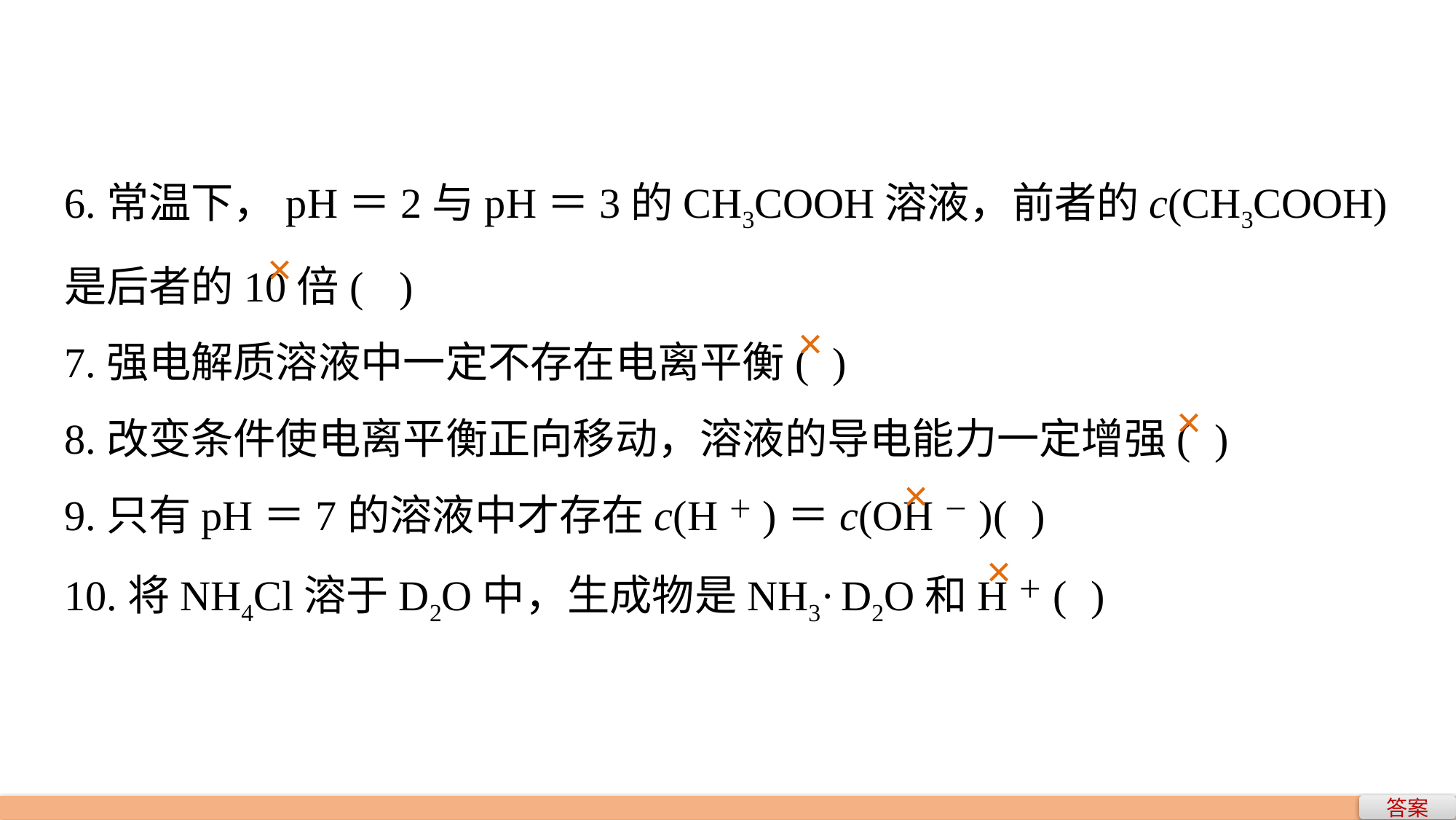

6.常温下，pH＝2与pH＝3的CH3COOH溶液，前者的c(CH3COOH)是后者的10倍(   )
7.强电解质溶液中一定不存在电离平衡(  )
8.改变条件使电离平衡正向移动，溶液的导电能力一定增强(  )
9.只有pH＝7的溶液中才存在c(H＋)＝c(OH－)(  )
10.将NH4Cl溶于D2O中，生成物是NH3· D2O和H＋(  )
×
×
×
×
×
答案